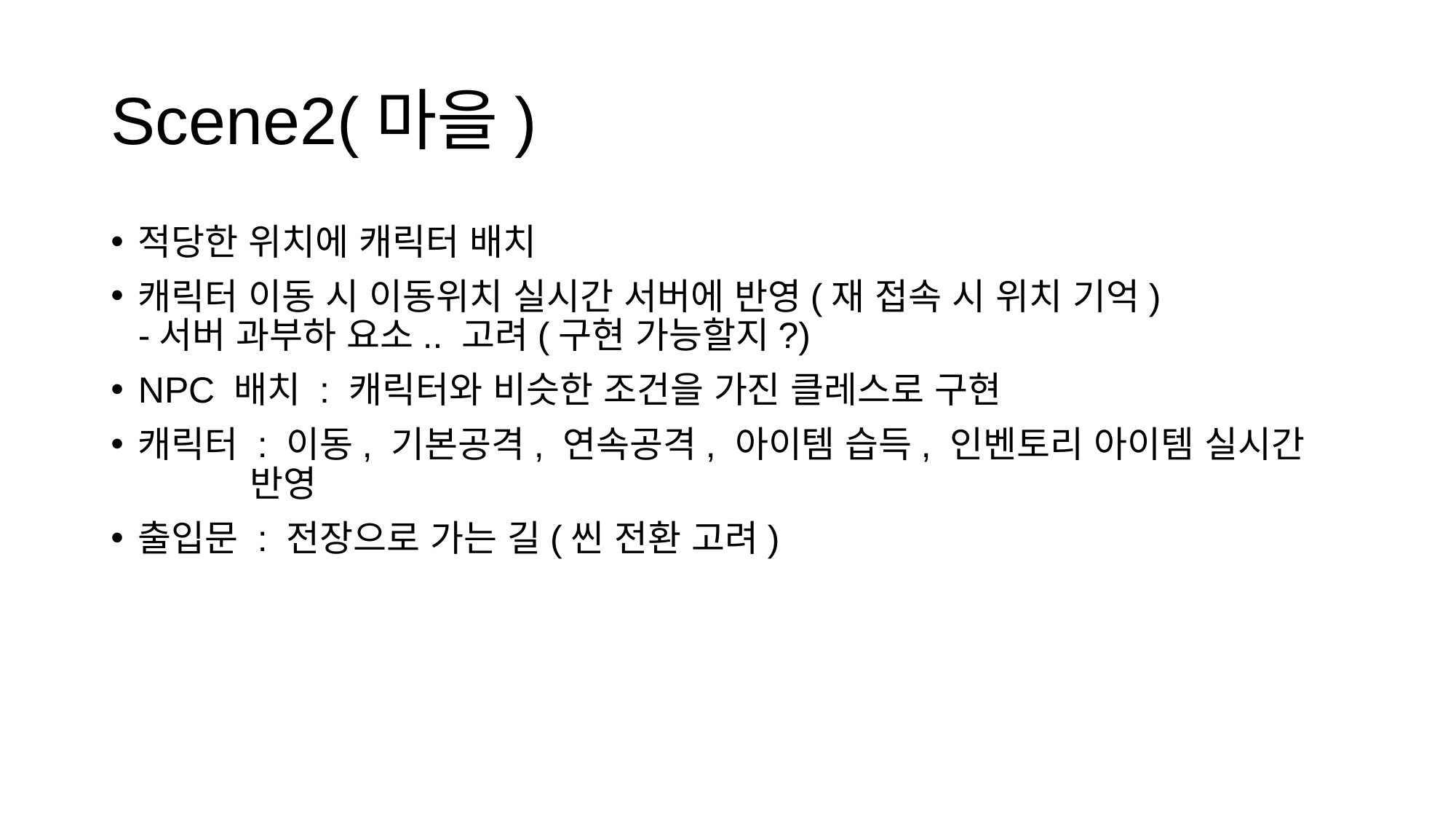

# Scene2(마을)
적당한 위치에 캐릭터 배치
캐릭터 이동 시 이동위치 실시간 서버에 반영(재 접속 시 위치 기억)
-서버 과부하 요소.. 고려(구현 가능할지?)
NPC 배치 : 캐릭터와 비슷한 조건을 가진 클레스로 구현
캐릭터 : 이동, 기본공격, 연속공격, 아이템 습득, 인벤토리 아이템 실시간
           반영
출입문 : 전장으로 가는 길(씬 전환 고려)